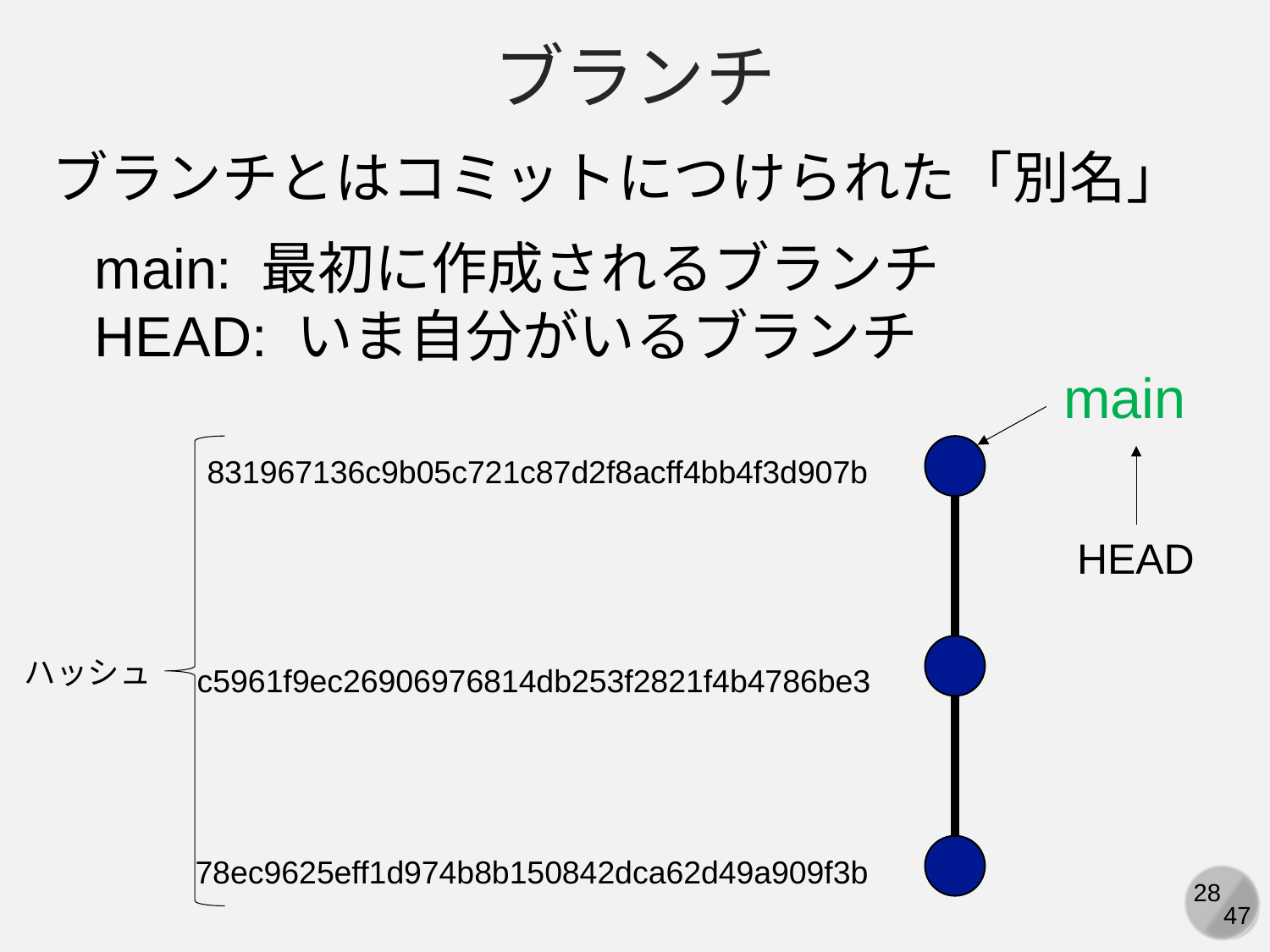

ブランチ
ブランチとはコミットにつけられた「別名」
main: 最初に作成されるブランチ
HEAD: いま自分がいるブランチ
main

831967136c9b05c721c87d2f8acff4bb4f3d907b
HEAD

ハッシュ
c5961f9ec26906976814db253f2821f4b4786be3

78ec9625eff1d974b8b150842dca62d49a909f3b